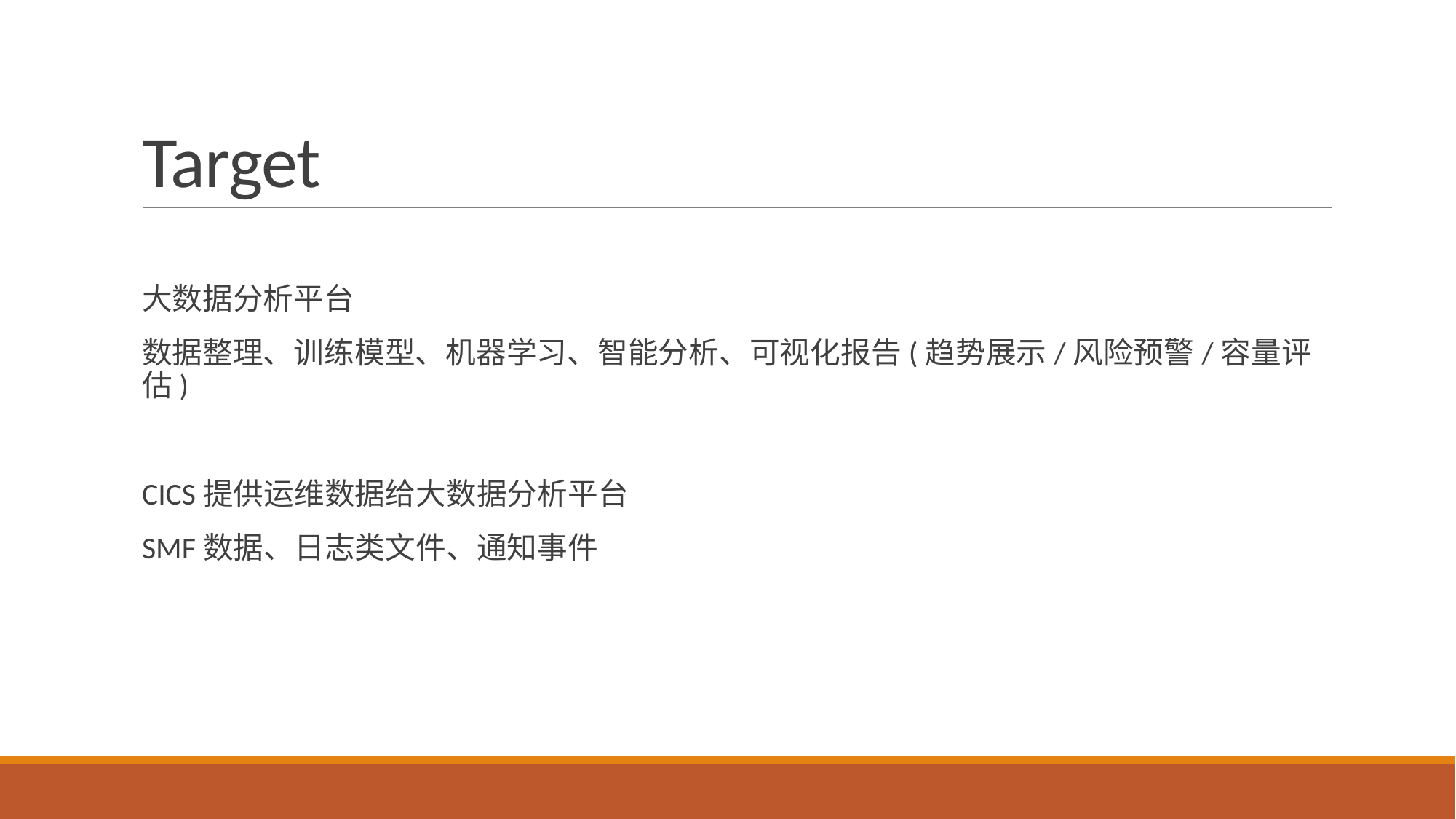

# Target

大数据分析平台
数据整理、训练模型、机器学习、智能分析、可视化报告(趋势展示/风险预警/容量评估)

CICS提供运维数据给大数据分析平台
SMF数据、日志类文件、通知事件